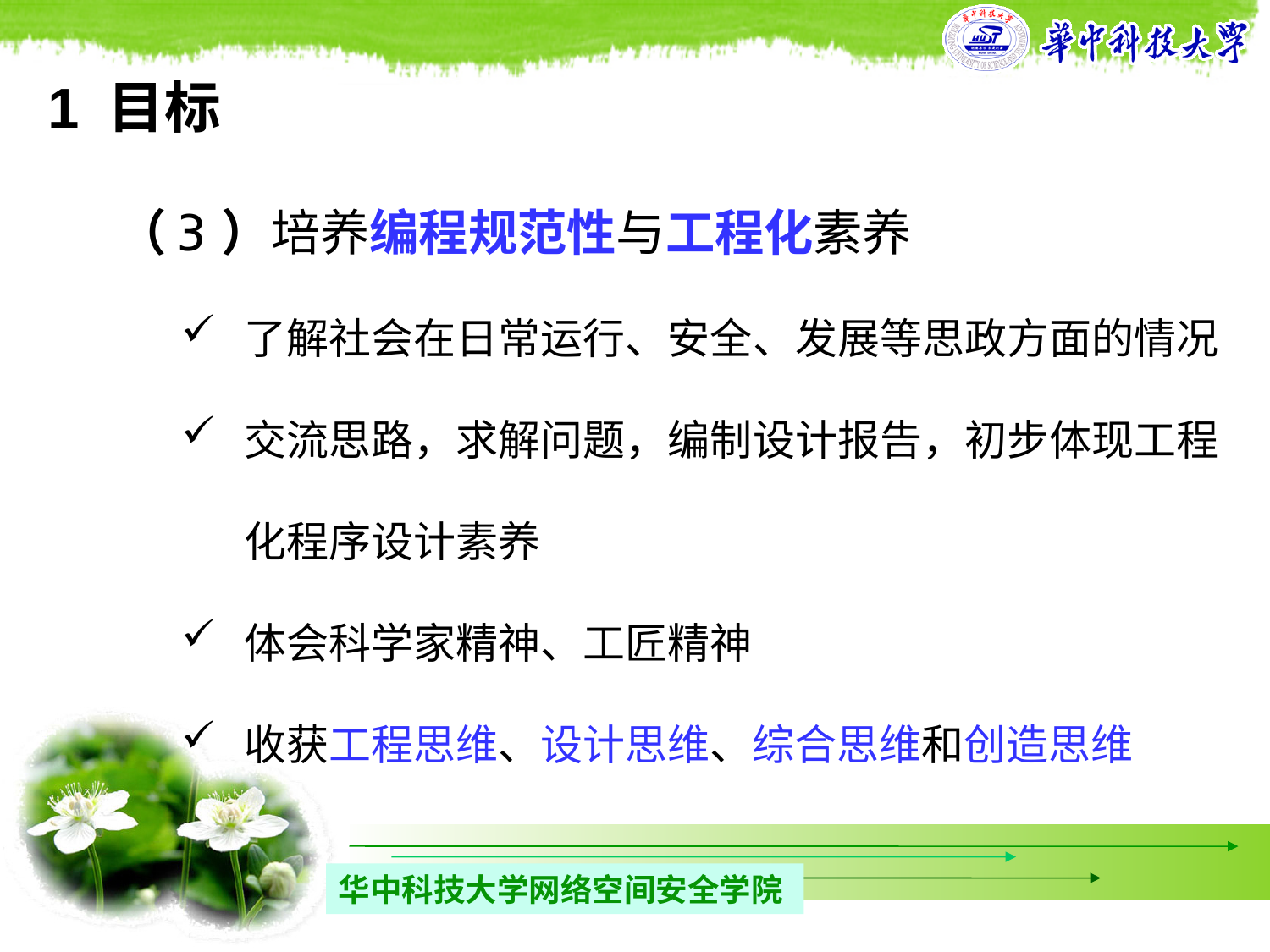

1 目标
（3）培养编程规范性与工程化素养
了解社会在日常运行、安全、发展等思政方面的情况
交流思路，求解问题，编制设计报告，初步体现工程化程序设计素养
体会科学家精神、工匠精神
收获工程思维、设计思维、综合思维和创造思维
6